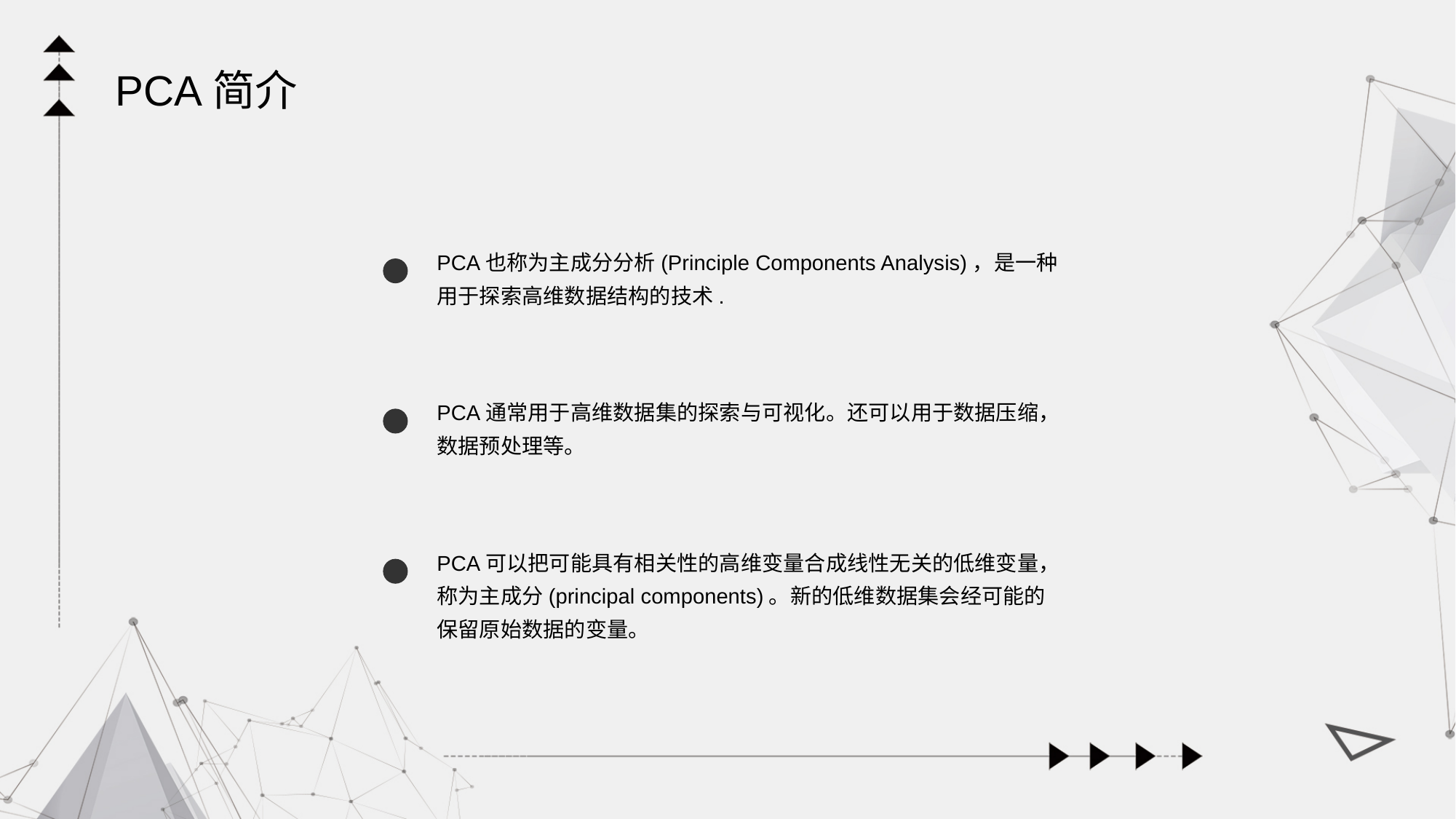

PCA简介
PCA也称为主成分分析(Principle Components Analysis)，是一种用于探索高维数据结构的技术.

PCA通常用于高维数据集的探索与可视化。还可以用于数据压缩，数据预处理等。

PCA可以把可能具有相关性的高维变量合成线性无关的低维变量，称为主成分(principal components)。新的低维数据集会经可能的保留原始数据的变量。